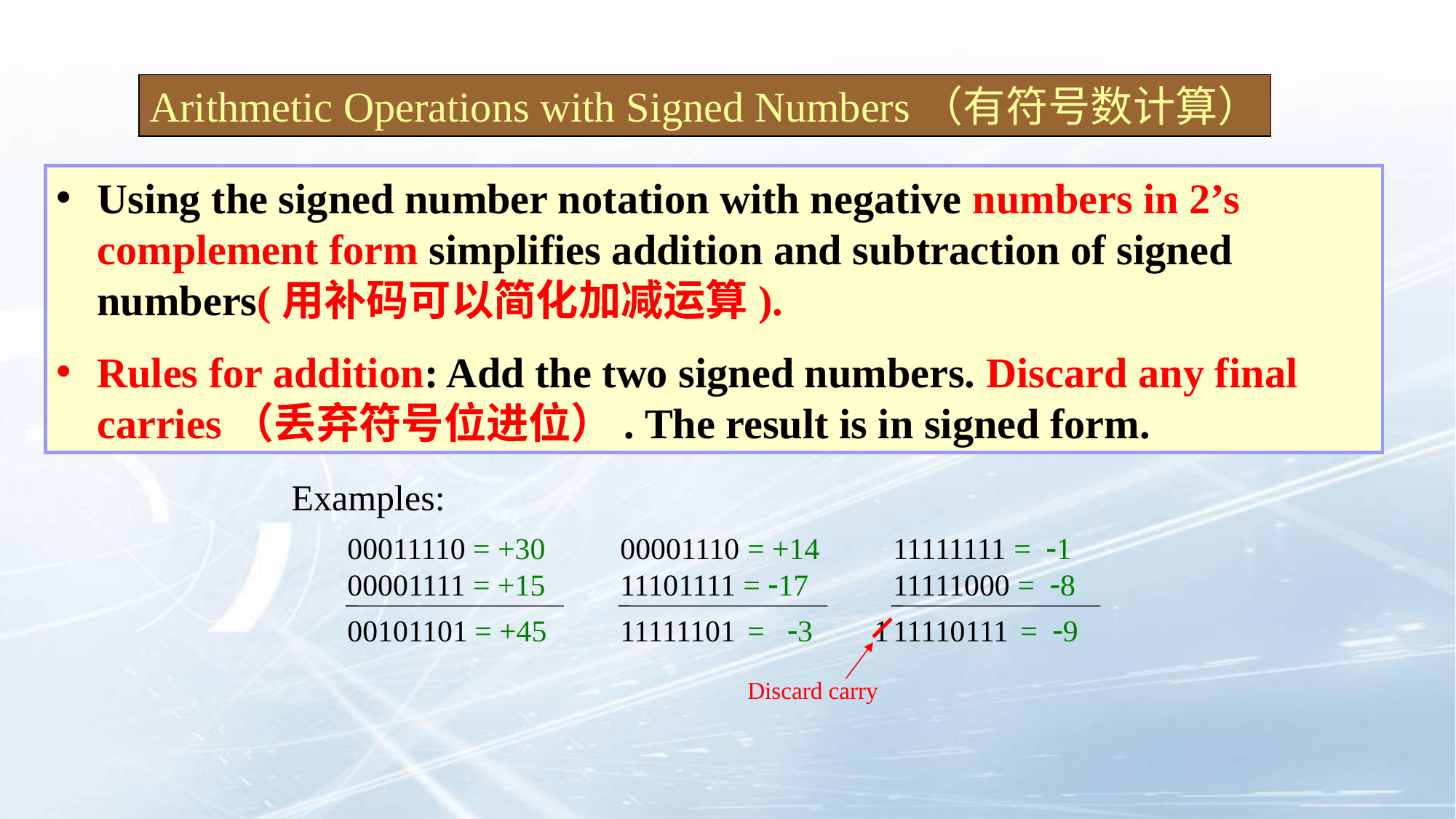

Arithmetic Operations with Signed Numbers（有符号数计算）
Using the signed number notation with negative numbers in 2’s complement form simplifies addition and subtraction of signed numbers(用补码可以简化加减运算).
Rules for addition: Add the two signed numbers. Discard any final carries（丢弃符号位进位）. The result is in signed form.
Examples:
00011110 = +30
00001111 = +15
00001110 = +14
11101111 = −17
11111111 =  −1
11111000 =  −8

00101101
= +45
11111101
=   −3
1
11110111
=  −9

Discard carry